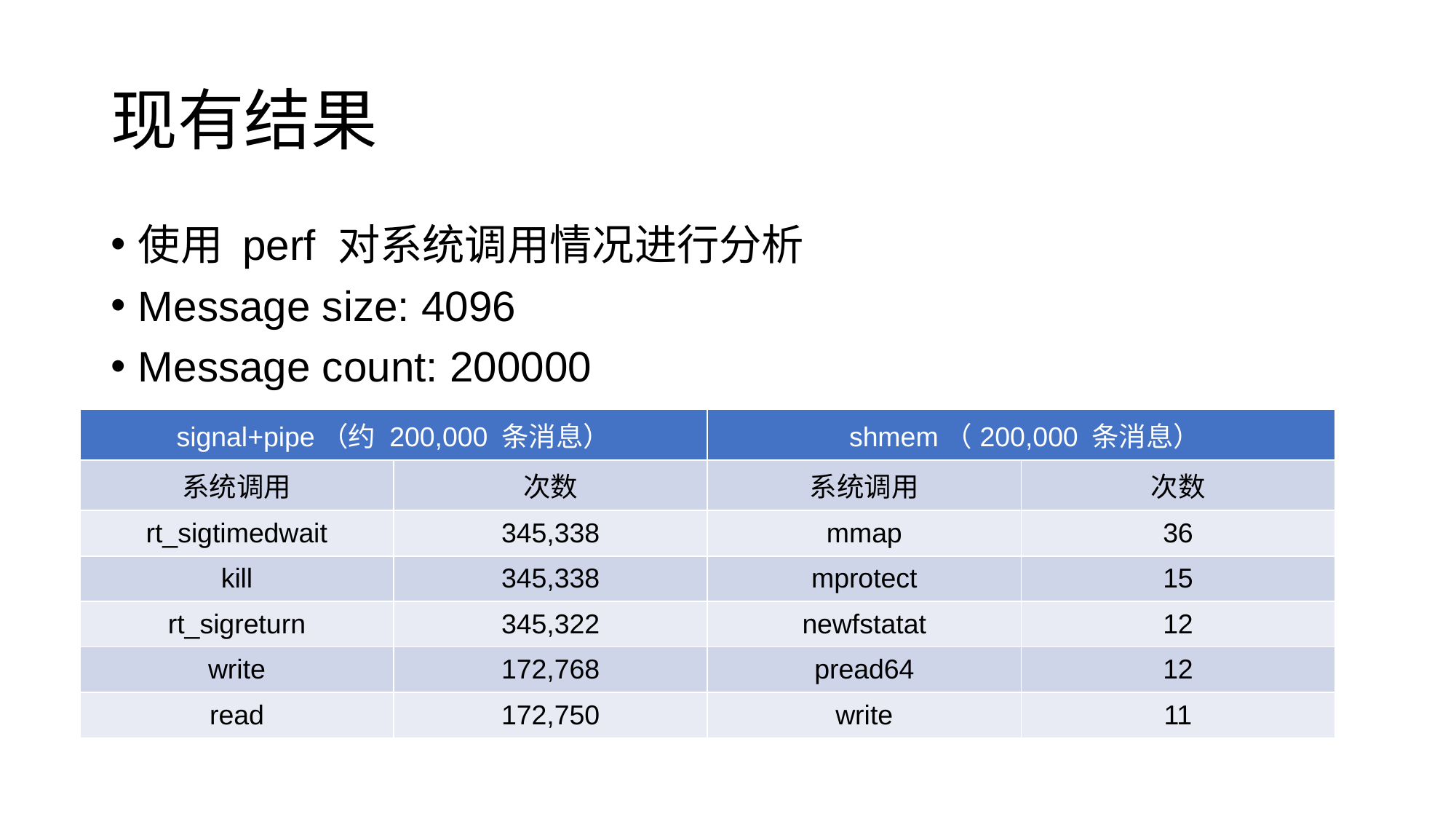

# 现有结果
使用 perf 对系统调用情况进行分析
Message size: 4096
Message count: 200000
| signal+pipe（约 200,000 条消息） |  | shmem（200,000 条消息） |  |
| --- | --- | --- | --- |
| 系统调用 | 次数 | 系统调用 | 次数 |
| rt\_sigtimedwait | 345,338 | mmap | 36 |
| kill | 345,338 | mprotect | 15 |
| rt\_sigreturn | 345,322 | newfstatat | 12 |
| write | 172,768 | pread64 | 12 |
| read | 172,750 | write | 11 |